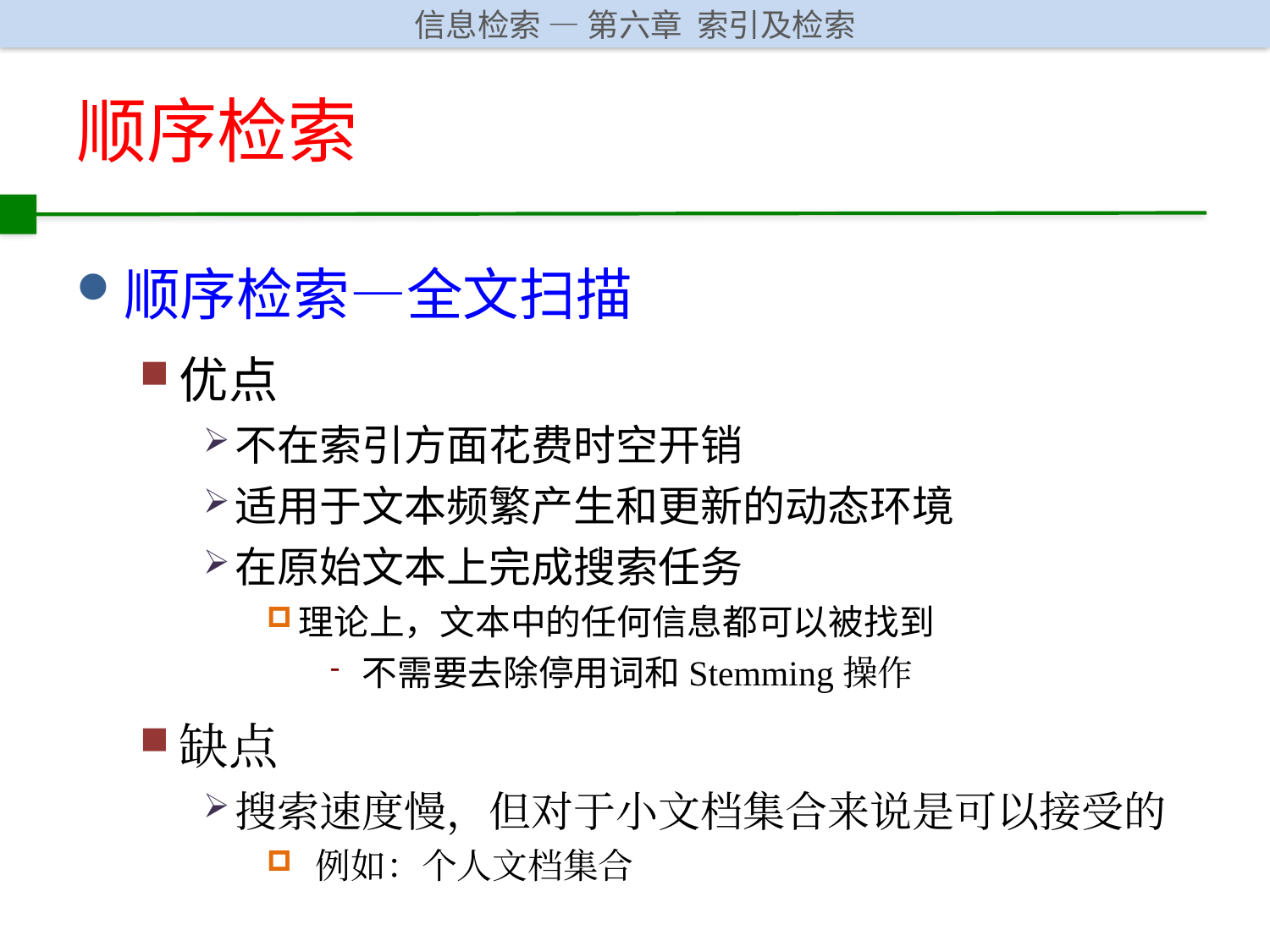

# 顺序检索
顺序检索—全文扫描
优点
不在索引方面花费时空开销
适用于文本频繁产生和更新的动态环境
在原始文本上完成搜索任务
理论上，文本中的任何信息都可以被找到
不需要去除停用词和Stemming操作
缺点
搜索速度慢，但对于小文档集合来说是可以接受的
 例如：个人文档集合